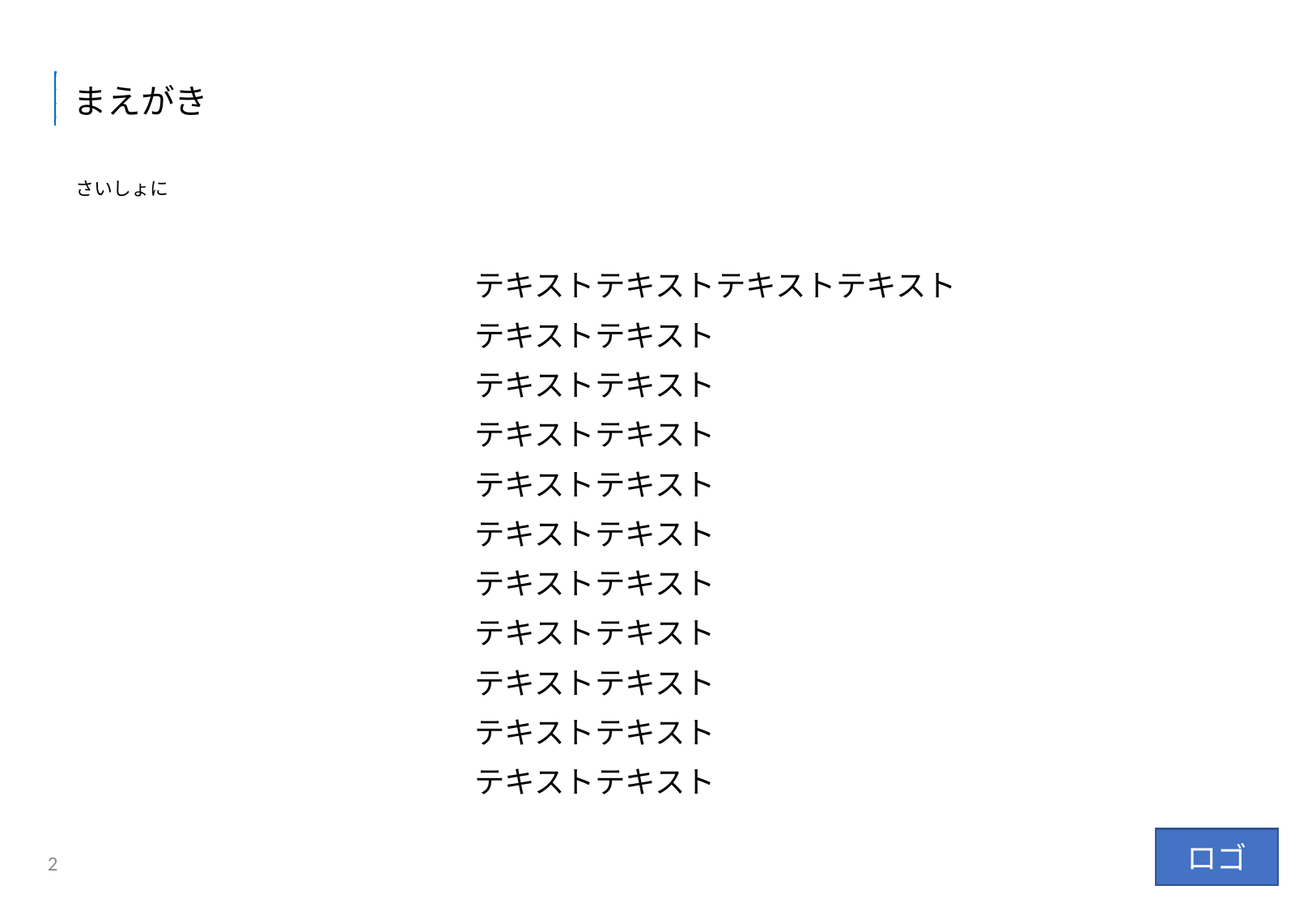

# まえがき
さいしょに
テキストテキストテキストテキスト
テキストテキスト
テキストテキスト
テキストテキスト
テキストテキスト
テキストテキスト
テキストテキスト
テキストテキスト
テキストテキスト
テキストテキスト
テキストテキスト